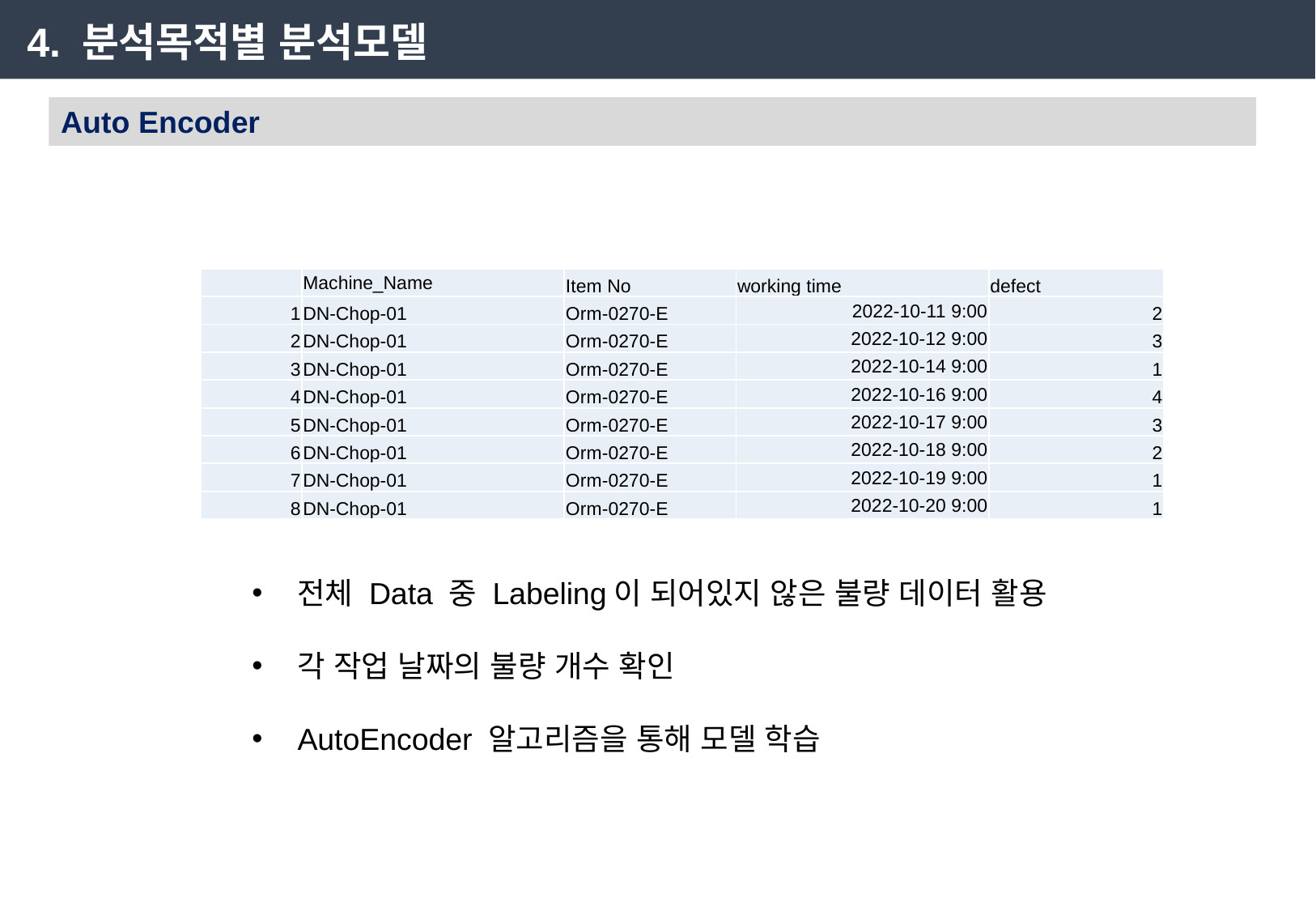

4. 분석목적별 분석모델
Auto Encoder
|  | Machine\_Name | Item No | working time | defect |
| --- | --- | --- | --- | --- |
| 1 | DN-Chop-01 | Orm-0270-E | 2022-10-11 9:00 | 2 |
| 2 | DN-Chop-01 | Orm-0270-E | 2022-10-12 9:00 | 3 |
| 3 | DN-Chop-01 | Orm-0270-E | 2022-10-14 9:00 | 1 |
| 4 | DN-Chop-01 | Orm-0270-E | 2022-10-16 9:00 | 4 |
| 5 | DN-Chop-01 | Orm-0270-E | 2022-10-17 9:00 | 3 |
| 6 | DN-Chop-01 | Orm-0270-E | 2022-10-18 9:00 | 2 |
| 7 | DN-Chop-01 | Orm-0270-E | 2022-10-19 9:00 | 1 |
| 8 | DN-Chop-01 | Orm-0270-E | 2022-10-20 9:00 | 1 |
전체 Data 중 Labeling이 되어있지 않은 불량 데이터 활용

각 작업 날짜의 불량 개수 확인

AutoEncoder 알고리즘을 통해 모델 학습